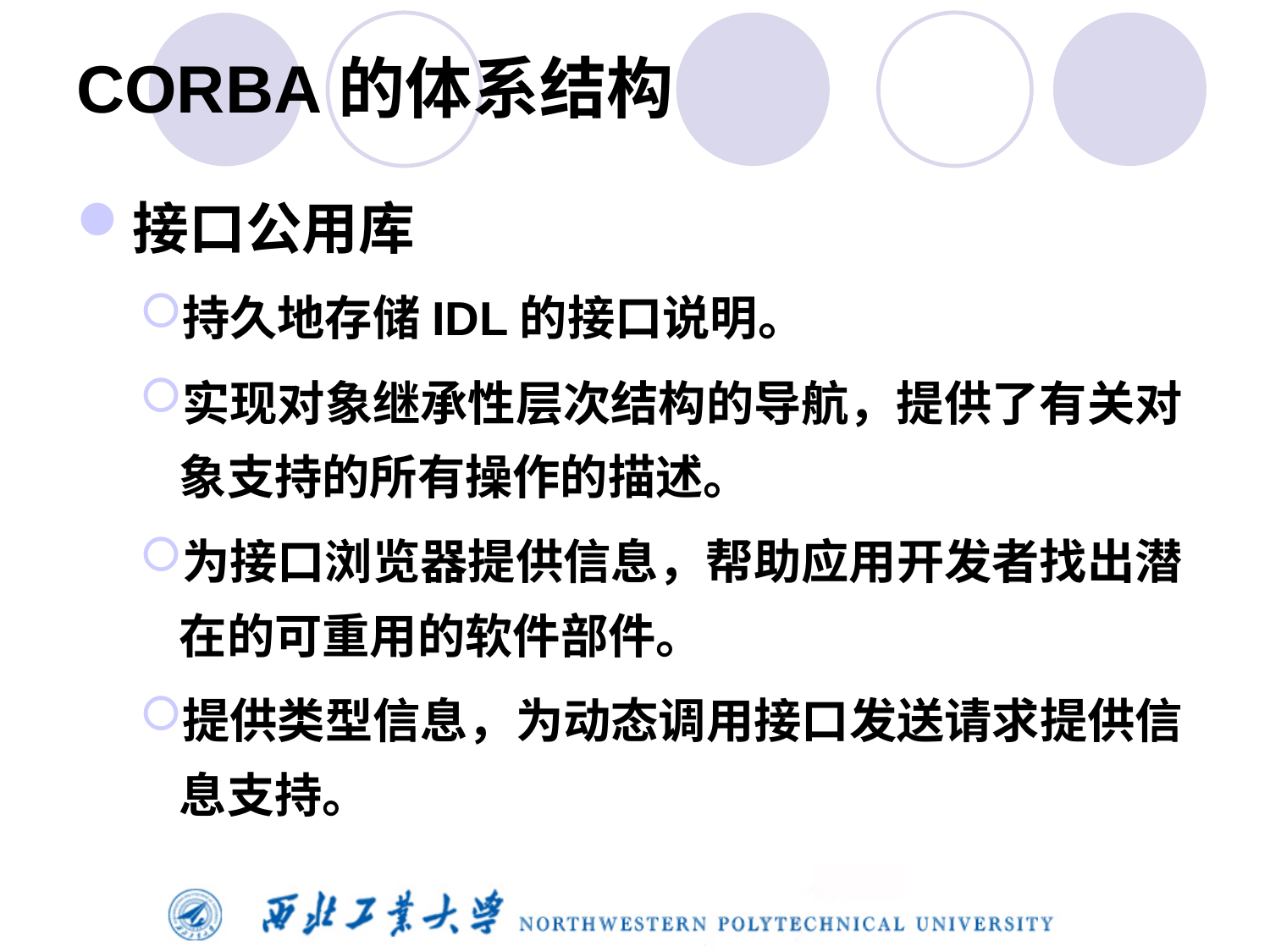

# CORBA的体系结构
接口公用库
持久地存储IDL的接口说明。
实现对象继承性层次结构的导航，提供了有关对象支持的所有操作的描述。
为接口浏览器提供信息，帮助应用开发者找出潜在的可重用的软件部件。
提供类型信息，为动态调用接口发送请求提供信息支持。